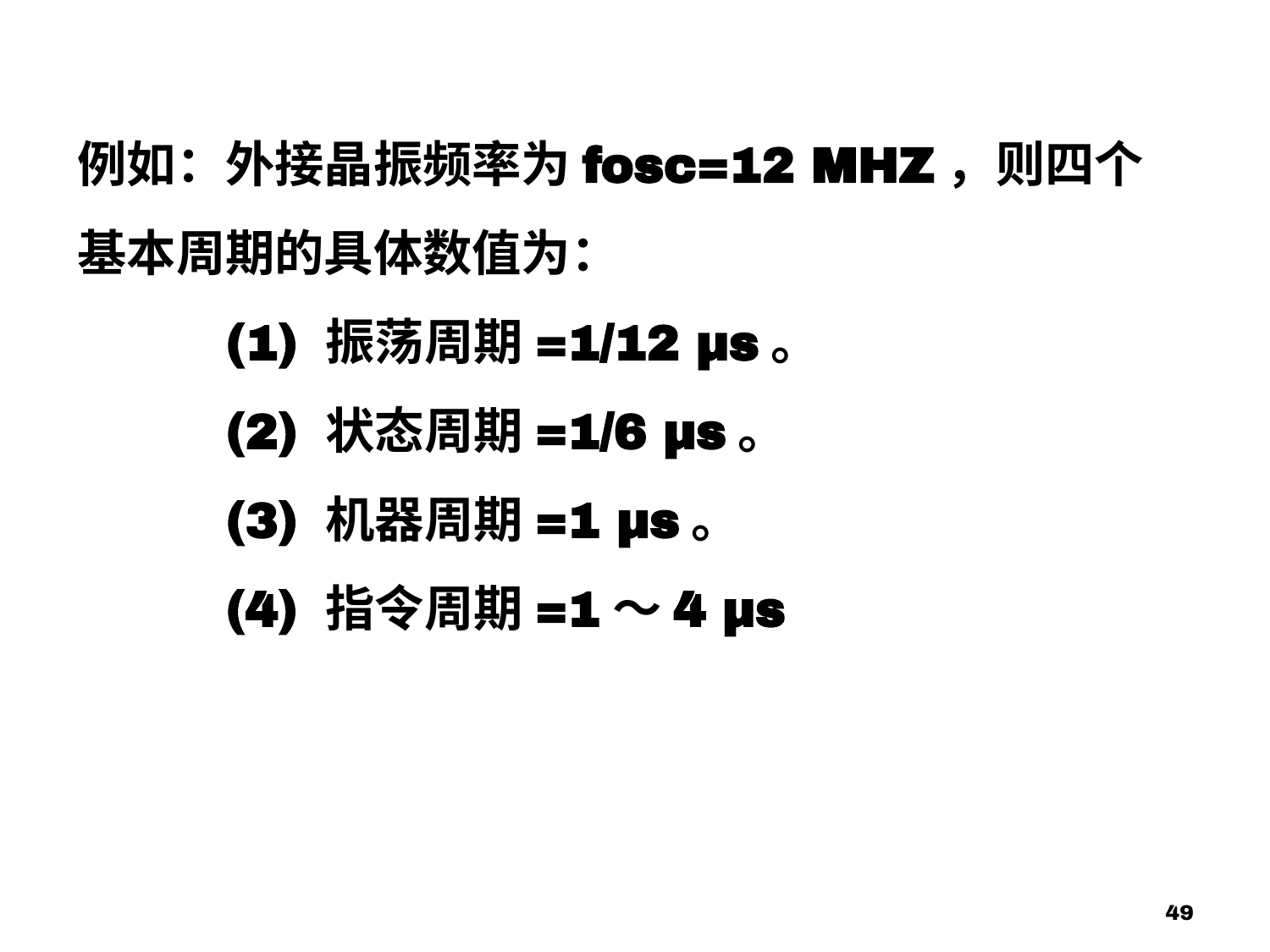

例如：外接晶振频率为fosc=12 MHZ，则四个基本周期的具体数值为：
         (1) 振荡周期=1/12 μs。
         (2) 状态周期=1/6 μs。
         (3) 机器周期=1 μs。
         (4) 指令周期=1～4 μs
49